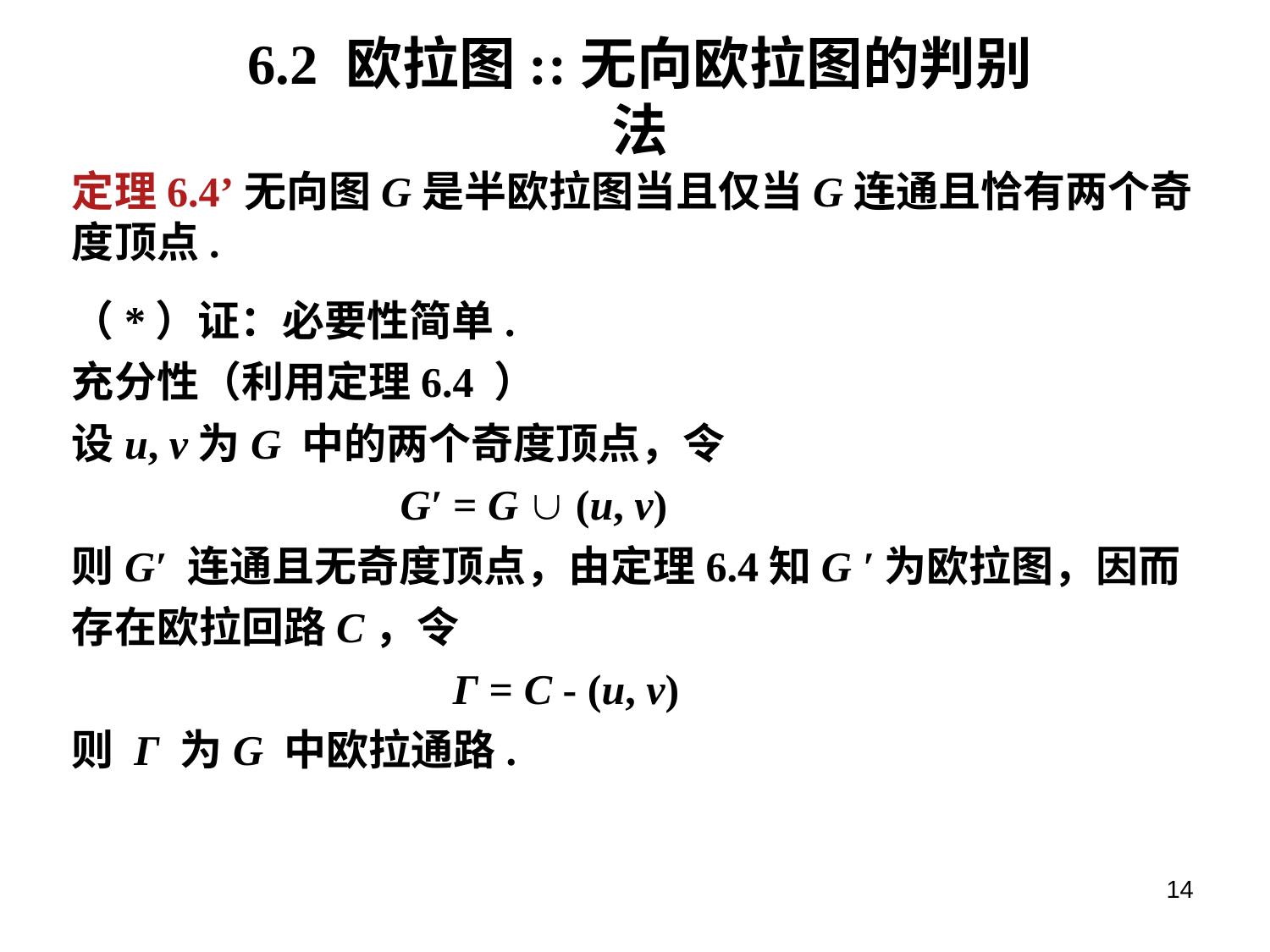

# 6.2 欧拉图::无向欧拉图的判别法
定理6.4’无向图G是半欧拉图当且仅当G连通且恰有两个奇
度顶点.
（*）证：必要性简单.
充分性（利用定理6.4 ）
设u, v为G 中的两个奇度顶点，令
		       G′ = G ∪ (u, v)
则G′ 连通且无奇度顶点，由定理6.4知G ′为欧拉图，因而
存在欧拉回路C，令
􀀆			Γ = C - (u, v)
则 Γ 为G 中欧拉通路.
14